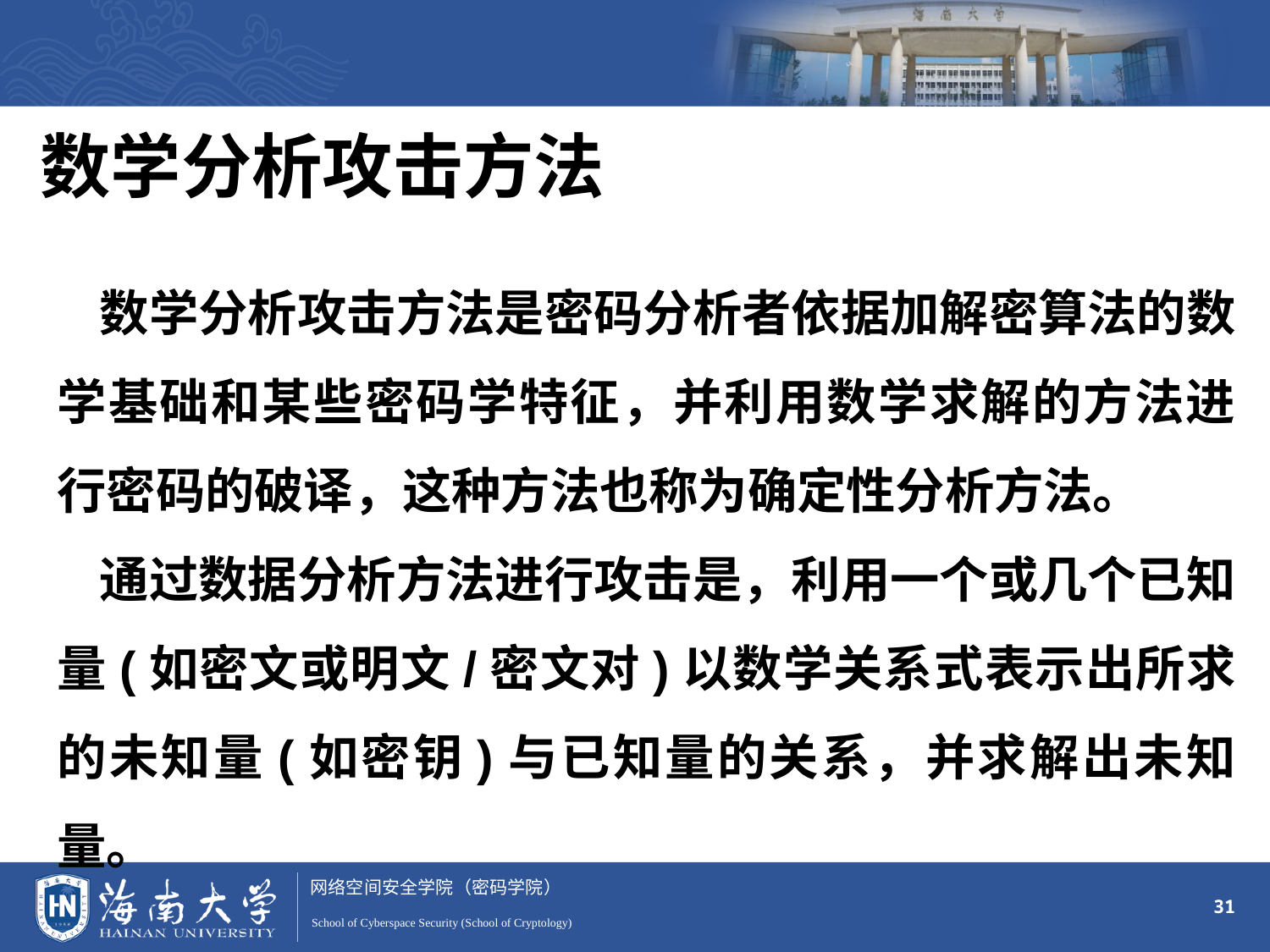

数学分析攻击方法
数学分析攻击方法是密码分析者依据加解密算法的数学基础和某些密码学特征，并利用数学求解的方法进行密码的破译，这种方法也称为确定性分析方法。
通过数据分析方法进行攻击是，利用一个或几个已知量(如密文或明文/密文对)以数学关系式表示出所求的未知量(如密钥)与已知量的关系，并求解出未知量。
31